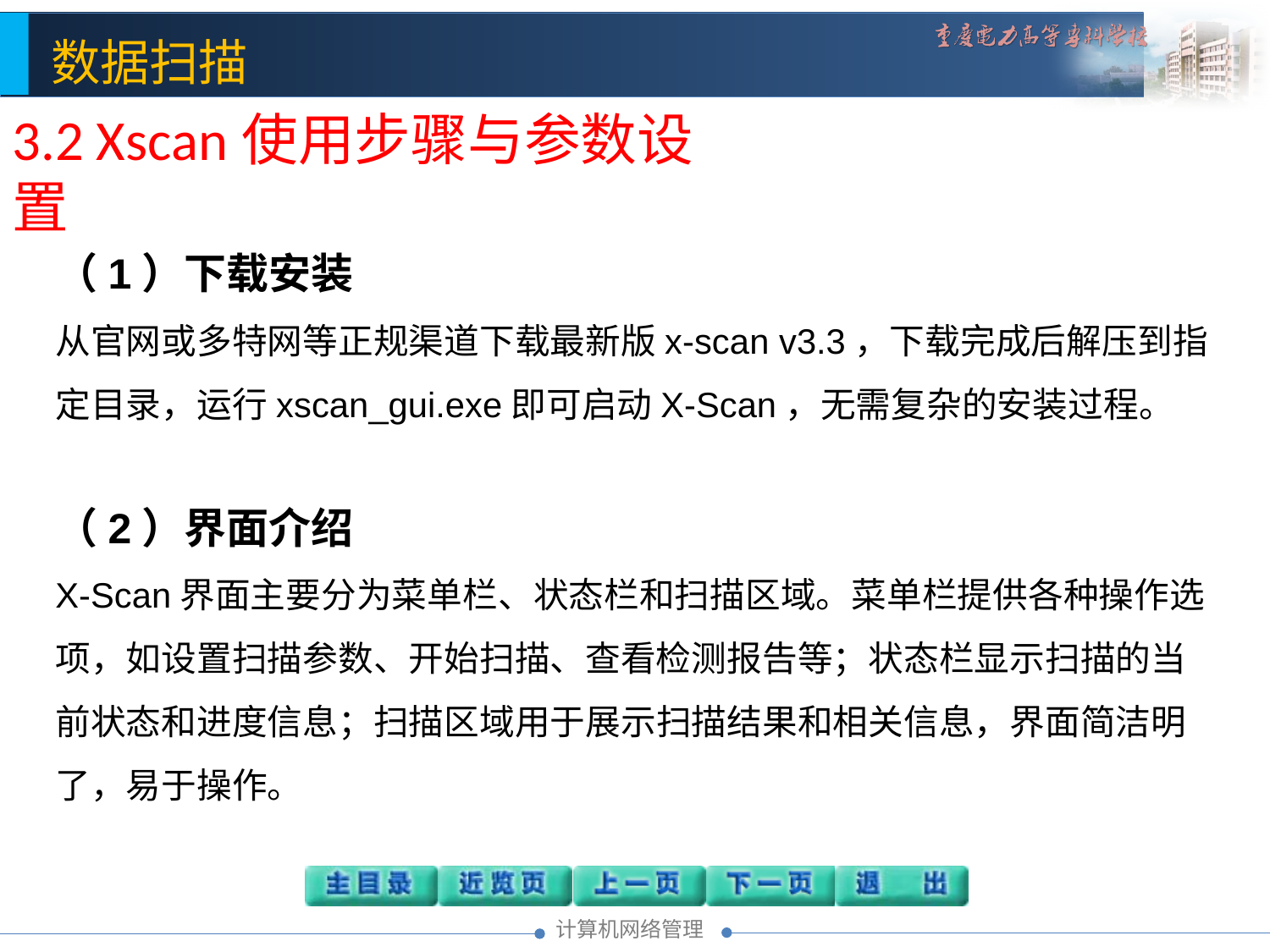

3.2 Xscan使用步骤与参数设置
（1）下载安装
从官网或多特网等正规渠道下载最新版x-scan v3.3，下载完成后解压到指定目录，运行xscan_gui.exe即可启动X-Scan，无需复杂的安装过程。
（2）界面介绍
X-Scan界面主要分为菜单栏、状态栏和扫描区域。菜单栏提供各种操作选项，如设置扫描参数、开始扫描、查看检测报告等；状态栏显示扫描的当前状态和进度信息；扫描区域用于展示扫描结果和相关信息，界面简洁明了，易于操作。